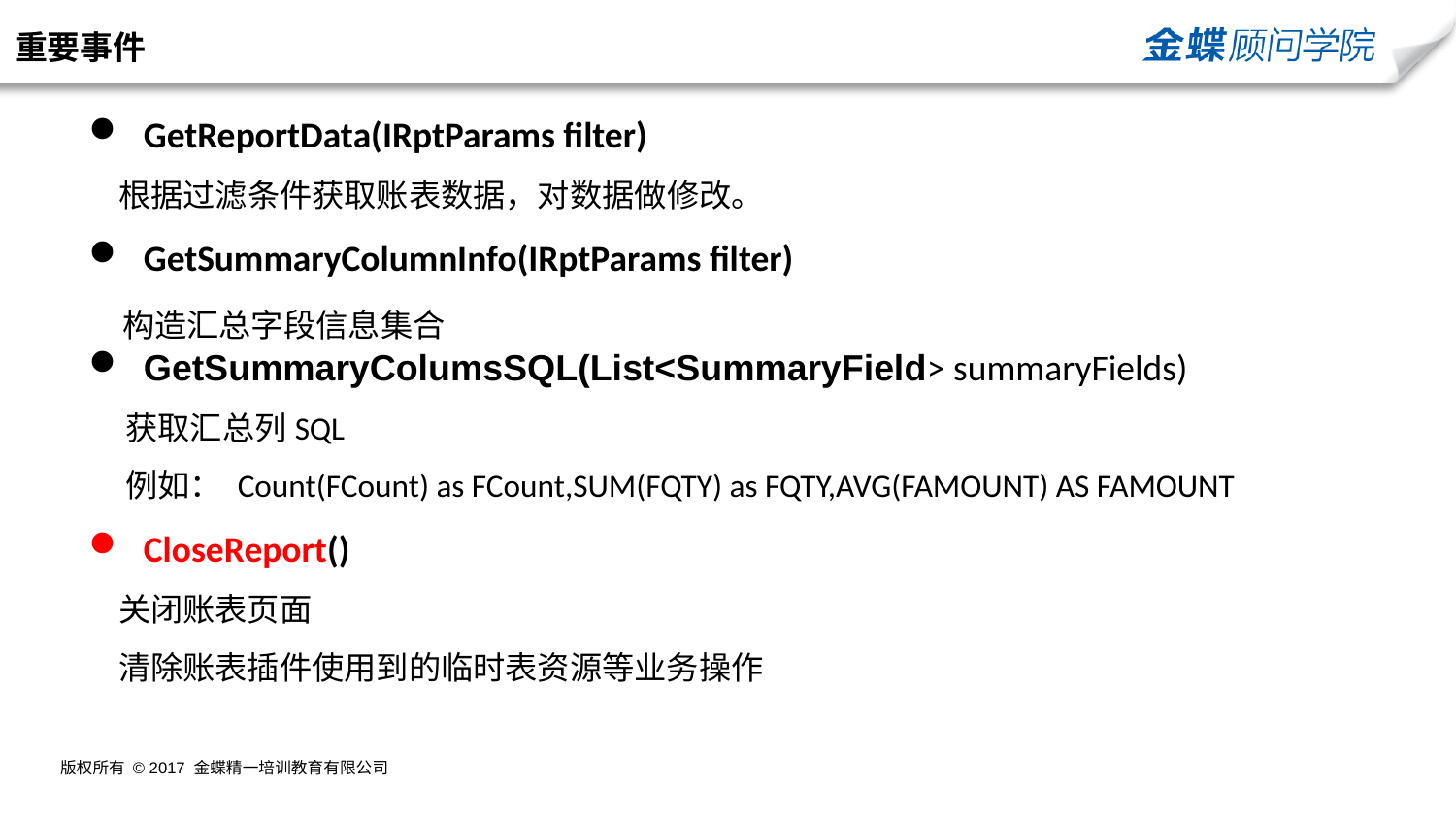

重要事件

GetReportData(IRptParams filter)
   根据过滤条件获取账表数据，对数据做修改。
GetSummaryColumnInfo(IRptParams filter)
   构造汇总字段信息集合
GetSummaryColumsSQL(List<SummaryField> summaryFields)
    获取汇总列SQL
    例如： Count(FCount) as FCount,SUM(FQTY) as FQTY,AVG(FAMOUNT) AS FAMOUNT
CloseReport()
   关闭账表页面
   清除账表插件使用到的临时表资源等业务操作